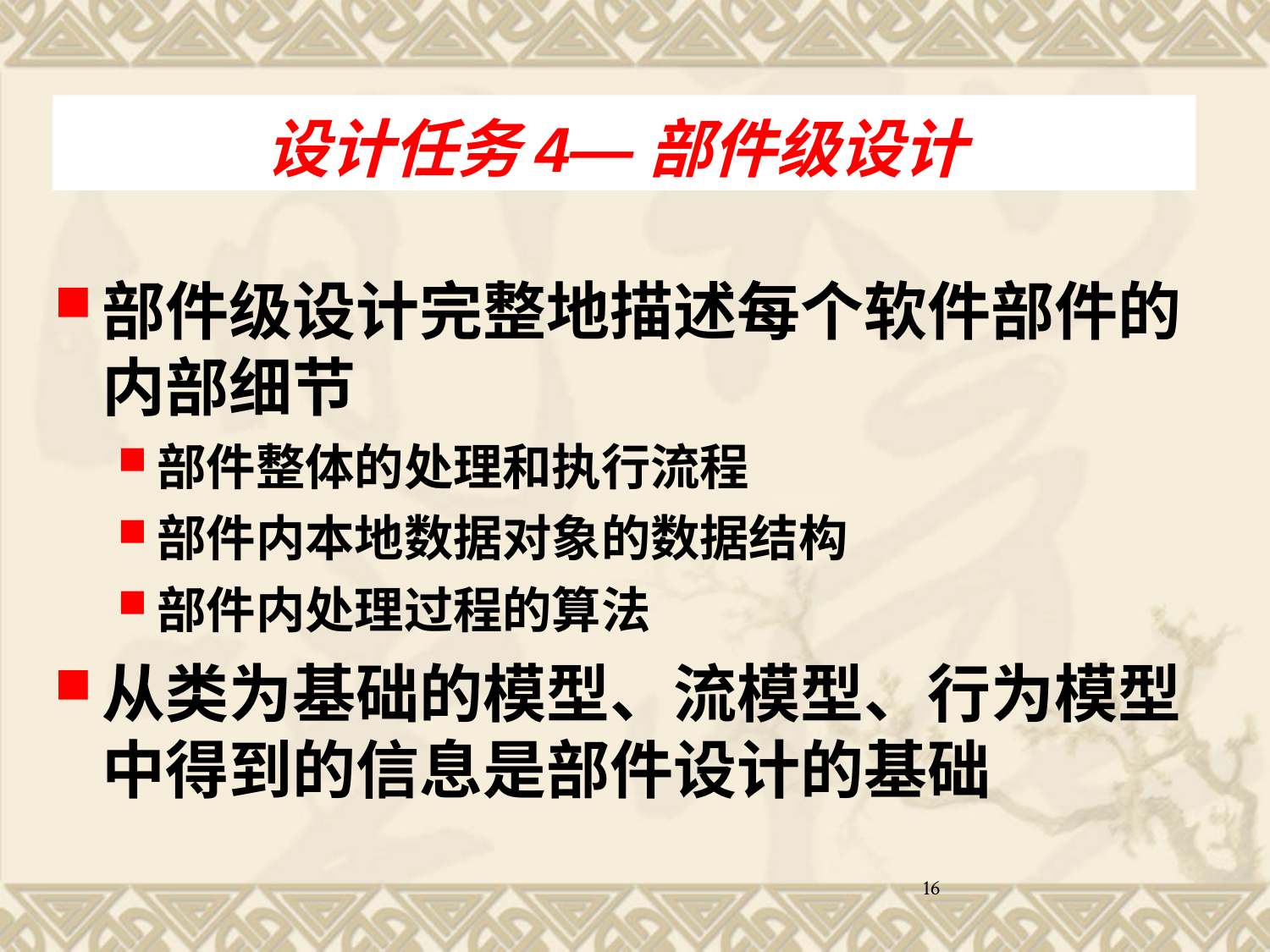

设计任务4—部件级设计
部件级设计完整地描述每个软件部件的内部细节
部件整体的处理和执行流程
部件内本地数据对象的数据结构
部件内处理过程的算法
从类为基础的模型、流模型、行为模型中得到的信息是部件设计的基础
16